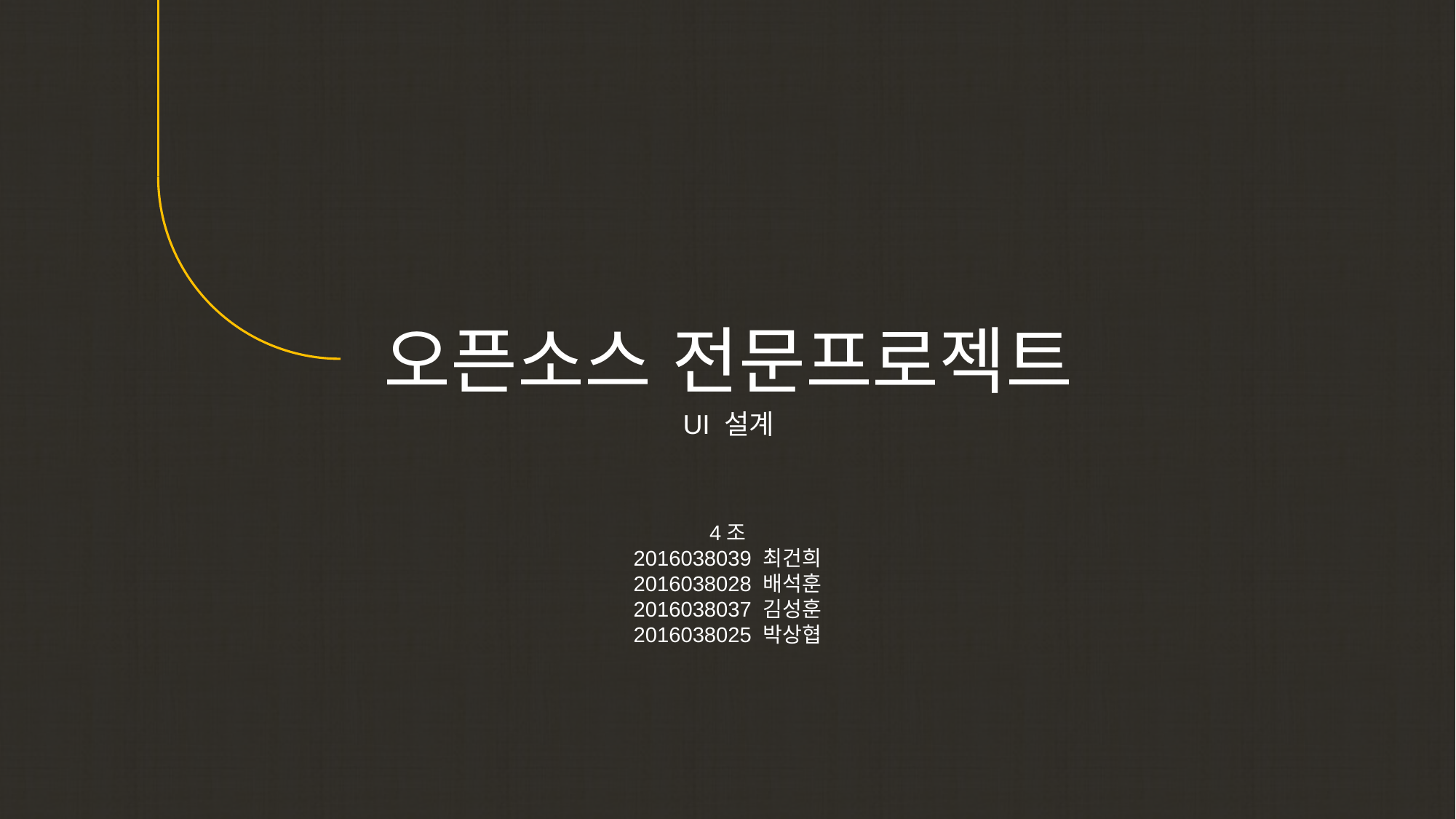

오픈소스 전문프로젝트
UI 설계
4조
2016038039 최건희
2016038028 배석훈
2016038037 김성훈
2016038025 박상협